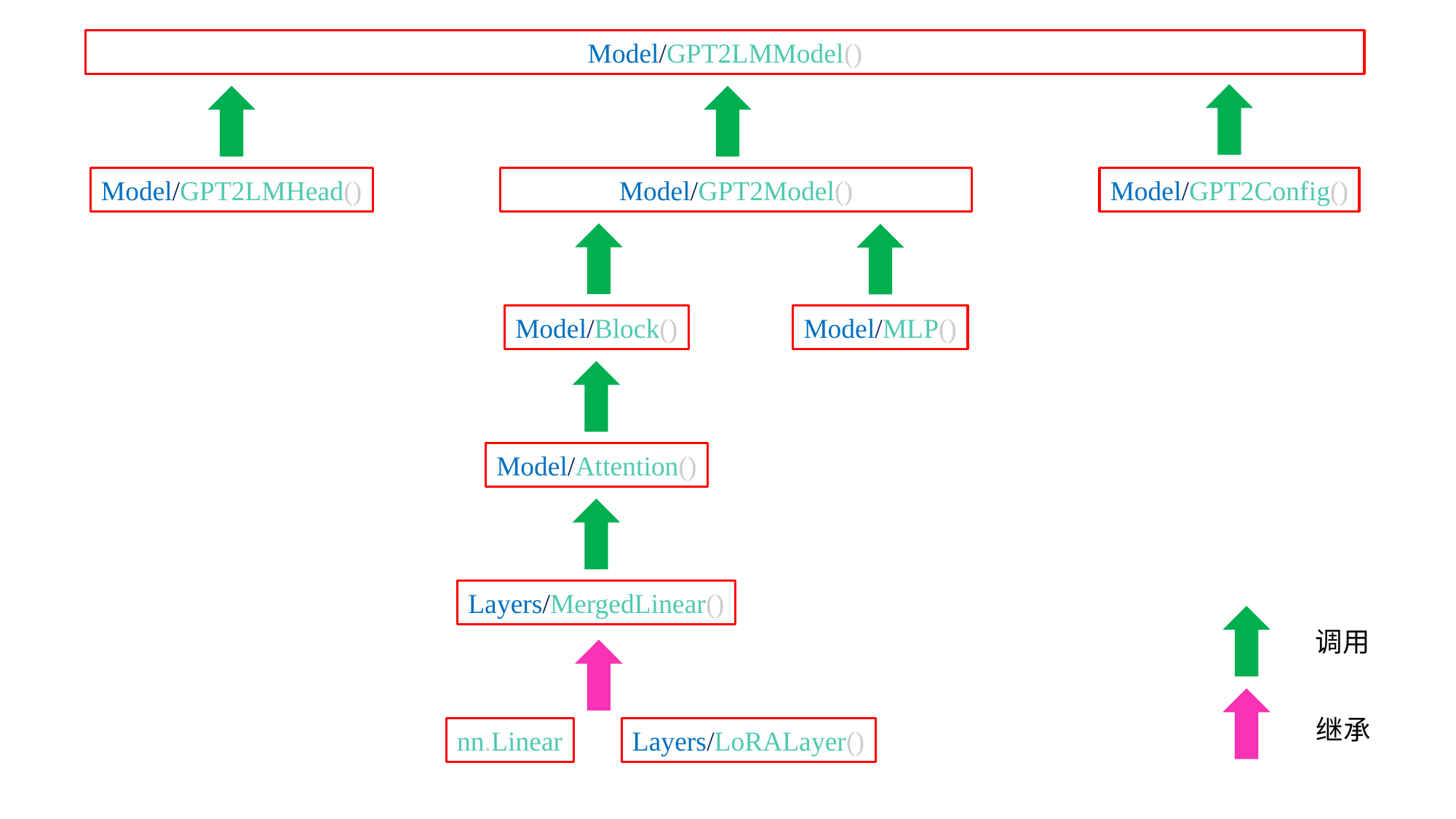

Model/GPT2LMModel()

Model/GPT2Config()
Model/GPT2LMHead()
Model/GPT2Model()

Model/Block()
Model/MLP()

Model/Attention()

Layers/MergedLinear()

调用

继承
nn.Linear
Layers/LoRALayer()